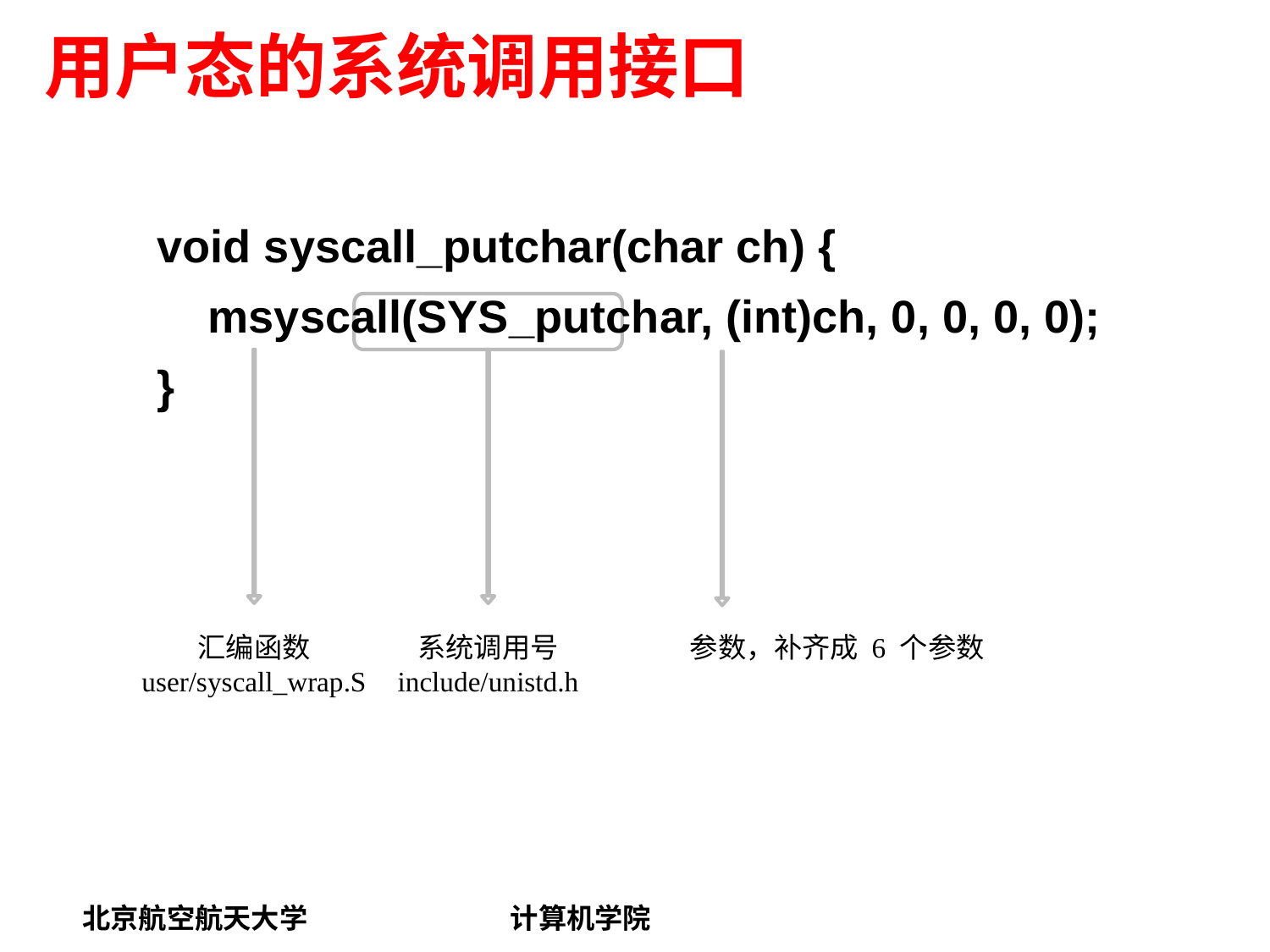

# 用户态的系统调用接口
void syscall_putchar(char ch) {
    msyscall(SYS_putchar, (int)ch, 0, 0, 0, 0);
}

汇编函数
user/syscall_wrap.S
系统调用号
include/unistd.h
参数，补齐成 6 个参数